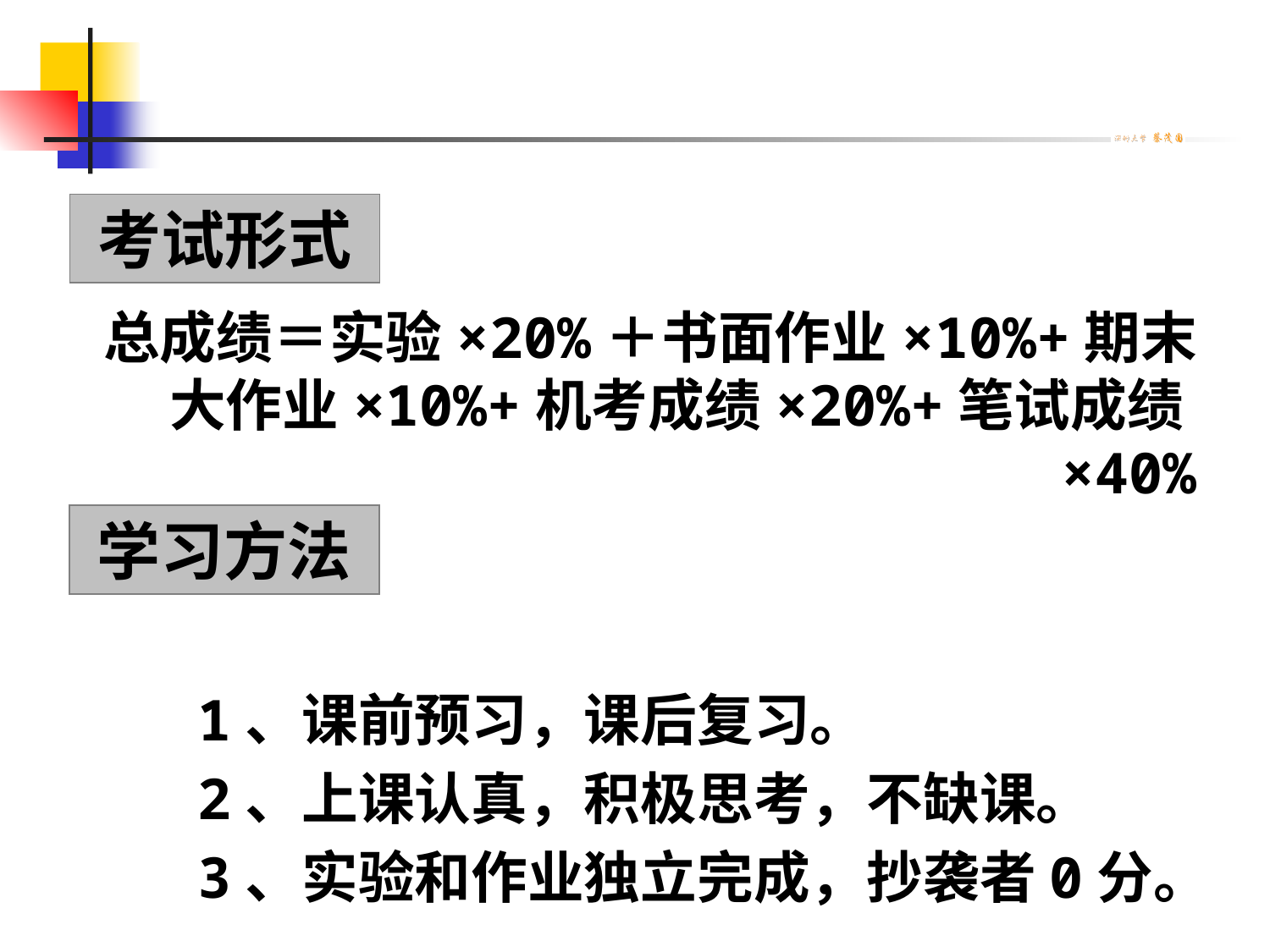

#
考试形式

总成绩＝实验×20%＋书面作业×10%+期末大作业×10%+机考成绩×20%+笔试成绩×40%

    1、课前预习，课后复习。
    2、上课认真，积极思考，不缺课。
    3、实验和作业独立完成，抄袭者0分。

学习方法